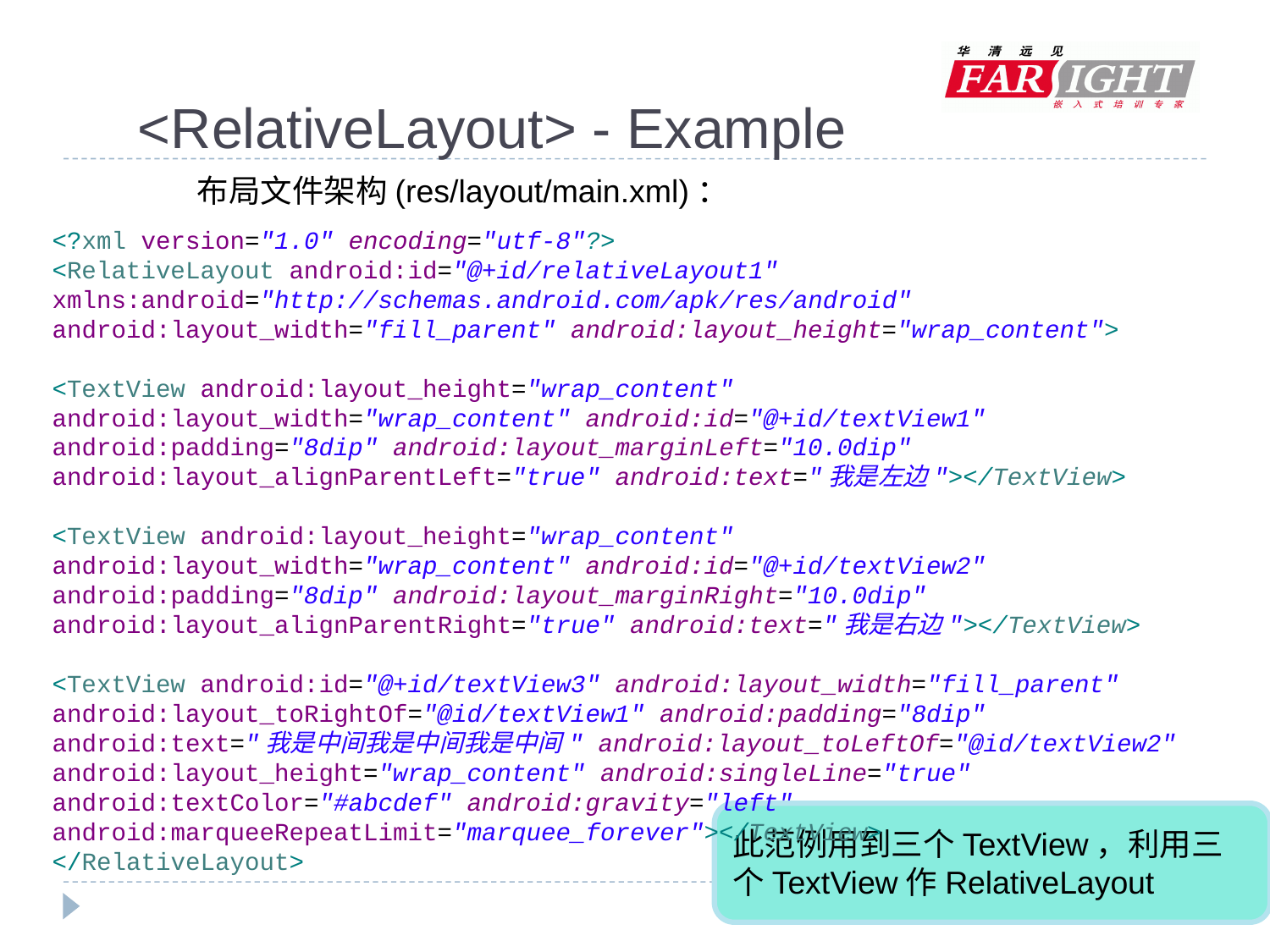

# <RelativeLayout> - Example
布局文件架构(res/layout/main.xml)：
<?xml version="1.0" encoding="utf-8"?>
<RelativeLayout android:id="@+id/relativeLayout1"
xmlns:android="http://schemas.android.com/apk/res/android"
android:layout_width="fill_parent" android:layout_height="wrap_content">

<TextView android:layout_height="wrap_content"
android:layout_width="wrap_content" android:id="@+id/textView1"
android:padding="8dip" android:layout_marginLeft="10.0dip"
android:layout_alignParentLeft="true" android:text="我是左边"></TextView>

<TextView android:layout_height="wrap_content"
android:layout_width="wrap_content" android:id="@+id/textView2"
android:padding="8dip" android:layout_marginRight="10.0dip"
android:layout_alignParentRight="true" android:text="我是右边"></TextView>

<TextView android:id="@+id/textView3" android:layout_width="fill_parent"
android:layout_toRightOf="@id/textView1" android:padding="8dip"
android:text="我是中间我是中间我是中间" android:layout_toLeftOf="@id/textView2"
android:layout_height="wrap_content" android:singleLine="true"
android:textColor="#abcdef" android:gravity="left"
android:marqueeRepeatLimit="marquee_forever"></TextView>
</RelativeLayout>
此范例用到三个TextView，利用三个TextView作RelativeLayout